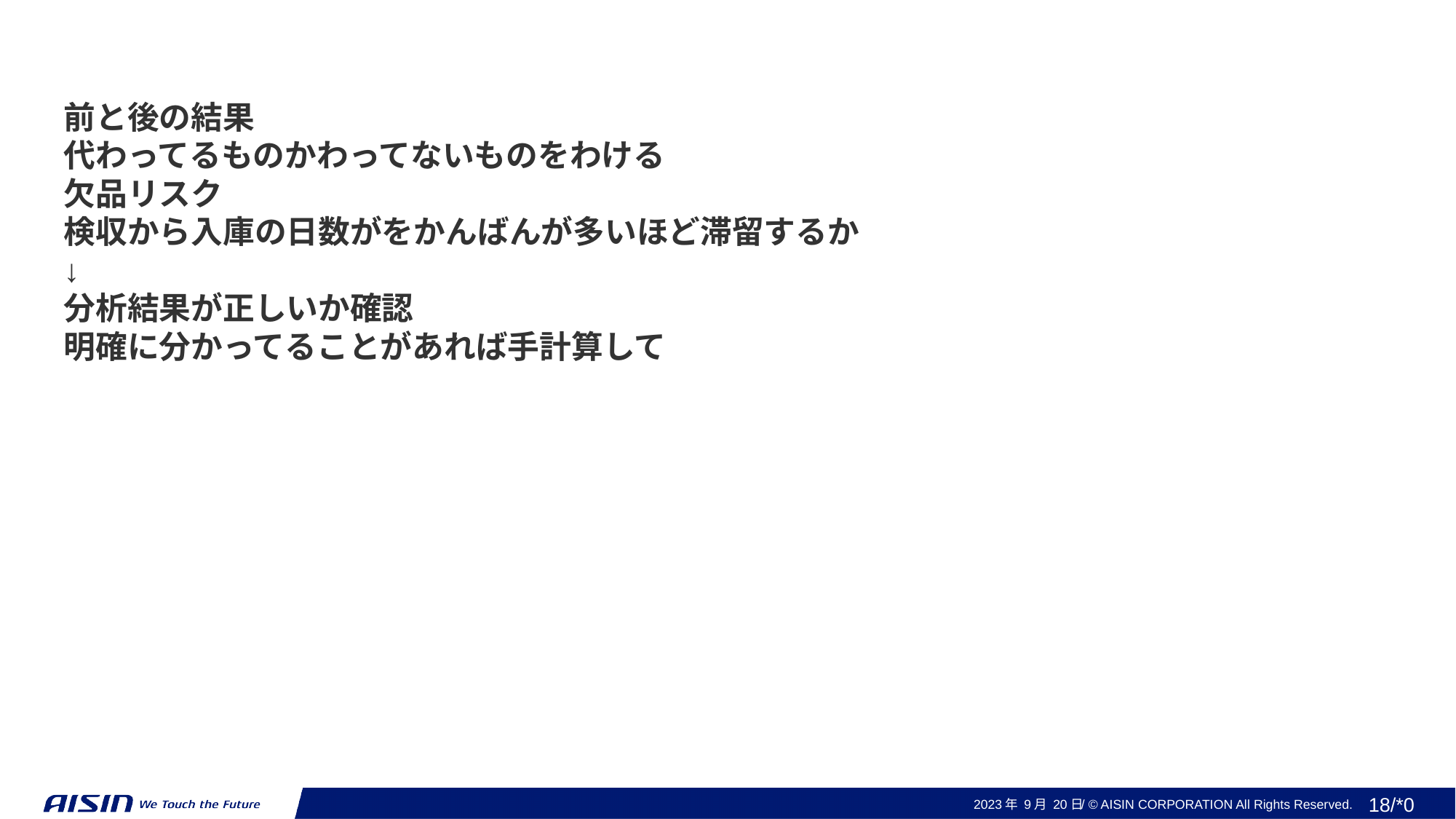

前と後の結果
代わってるものかわってないものをわける
欠品リスク
検収から入庫の日数がをかんばんが多いほど滞留するか
↓
分析結果が正しいか確認
明確に分かってることがあれば手計算して
2023年 9月 20日